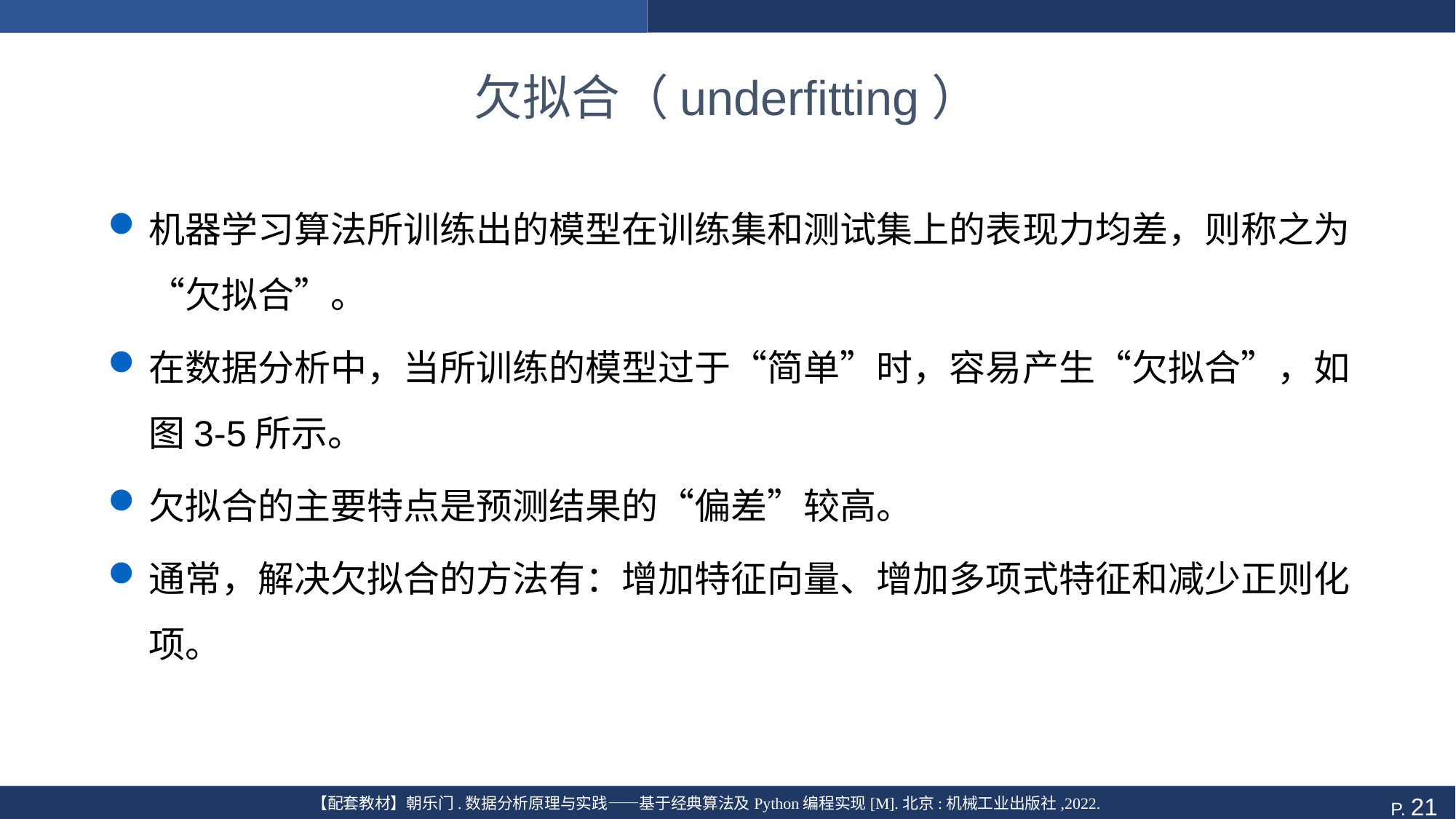

# 欠拟合（underfitting）
机器学习算法所训练出的模型在训练集和测试集上的表现力均差，则称之为“欠拟合”。
在数据分析中，当所训练的模型过于“简单”时，容易产生“欠拟合”，如图3-5所示。
欠拟合的主要特点是预测结果的“偏差”较高。
通常，解决欠拟合的方法有：增加特征向量、增加多项式特征和减少正则化项。